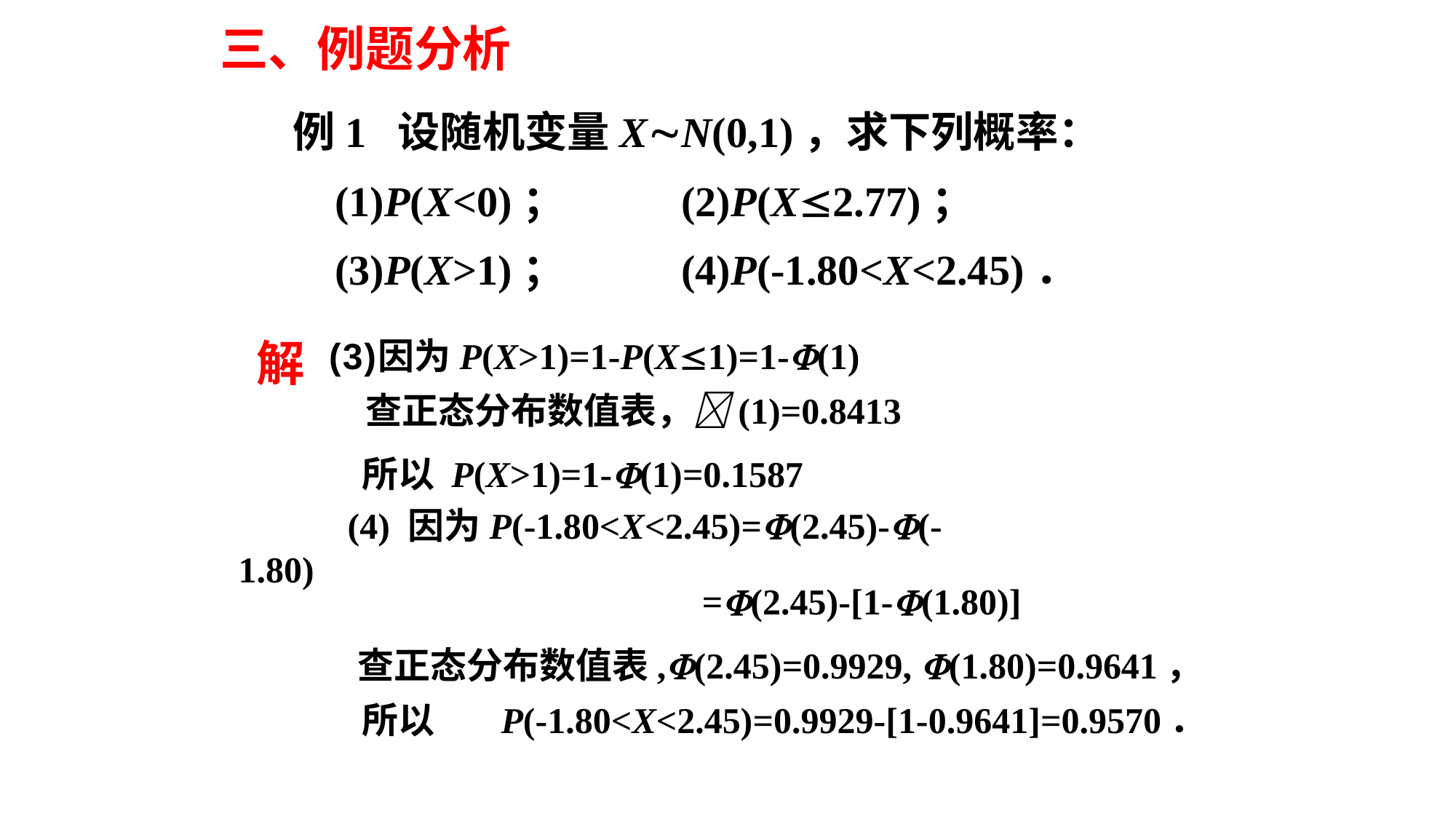

三、例题分析
例1  设随机变量X∼N(0,1)，求下列概率：
    (1)P(X<0)；           (2)P(X≤2.77)；
    (3)P(X>1)；           (4)P(-1.80<X<2.45)．
因为P(X>1)=1-P(X≤1)=1-Φ(1)
解
查正态分布数值表，Φ(1)=0.8413
所以 P(X>1)=1-Φ(1)=0.1587
     (4) 因为P(-1.80<X<2.45)=Φ(2.45)-Φ(-1.80)
=Φ(2.45)-[1-Φ(1.80)]
查正态分布数值表,Φ(2.45)=0.9929, Φ(1.80)=0.9641，
所以       P(-1.80<X<2.45)=0.9929-[1-0.9641]=0.9570．